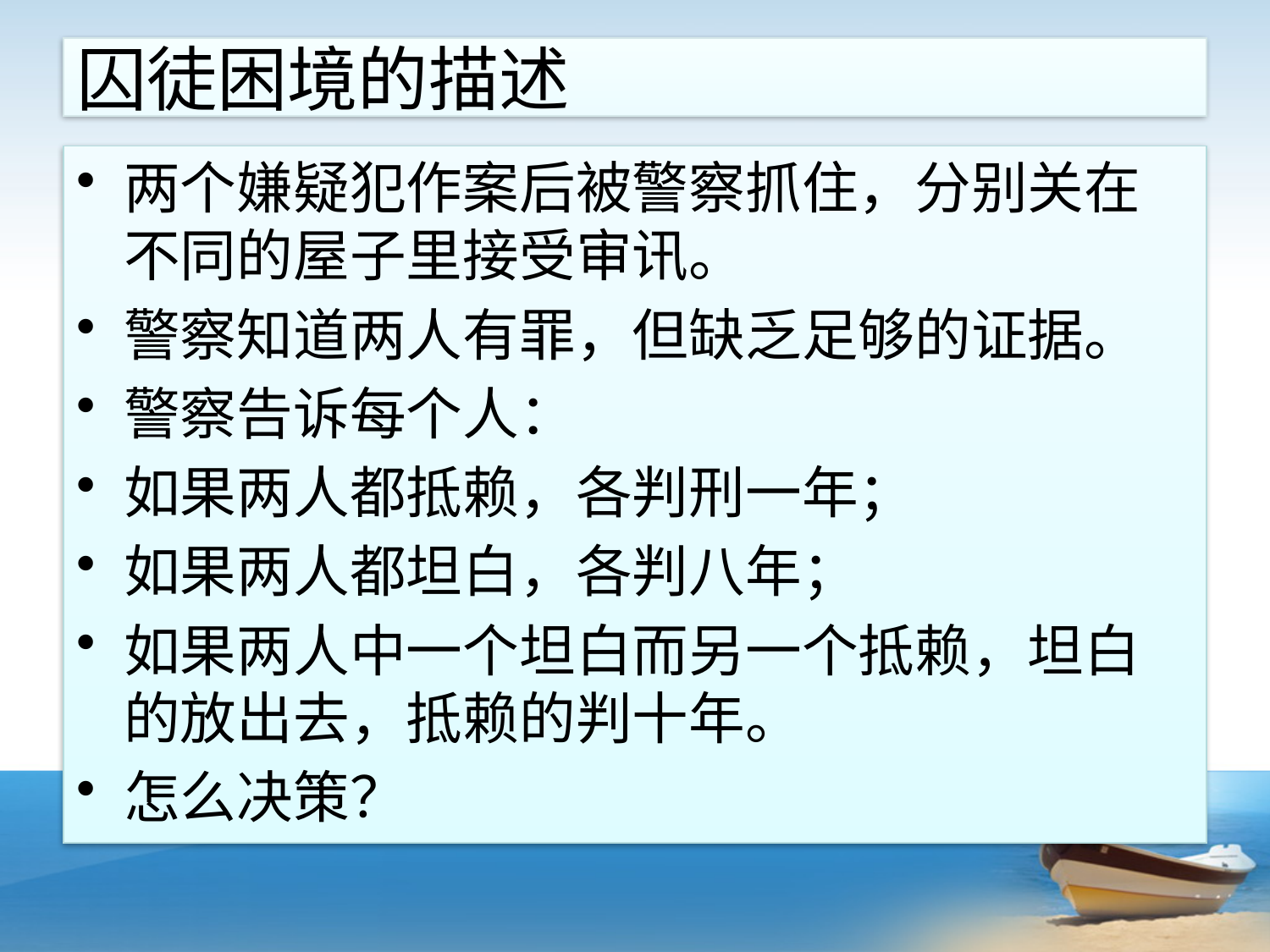

# 囚徒困境的描述
两个嫌疑犯作案后被警察抓住，分别关在不同的屋子里接受审讯。
警察知道两人有罪，但缺乏足够的证据。
警察告诉每个人：
如果两人都抵赖，各判刑一年；
如果两人都坦白，各判八年；
如果两人中一个坦白而另一个抵赖，坦白的放出去，抵赖的判十年。
怎么决策？